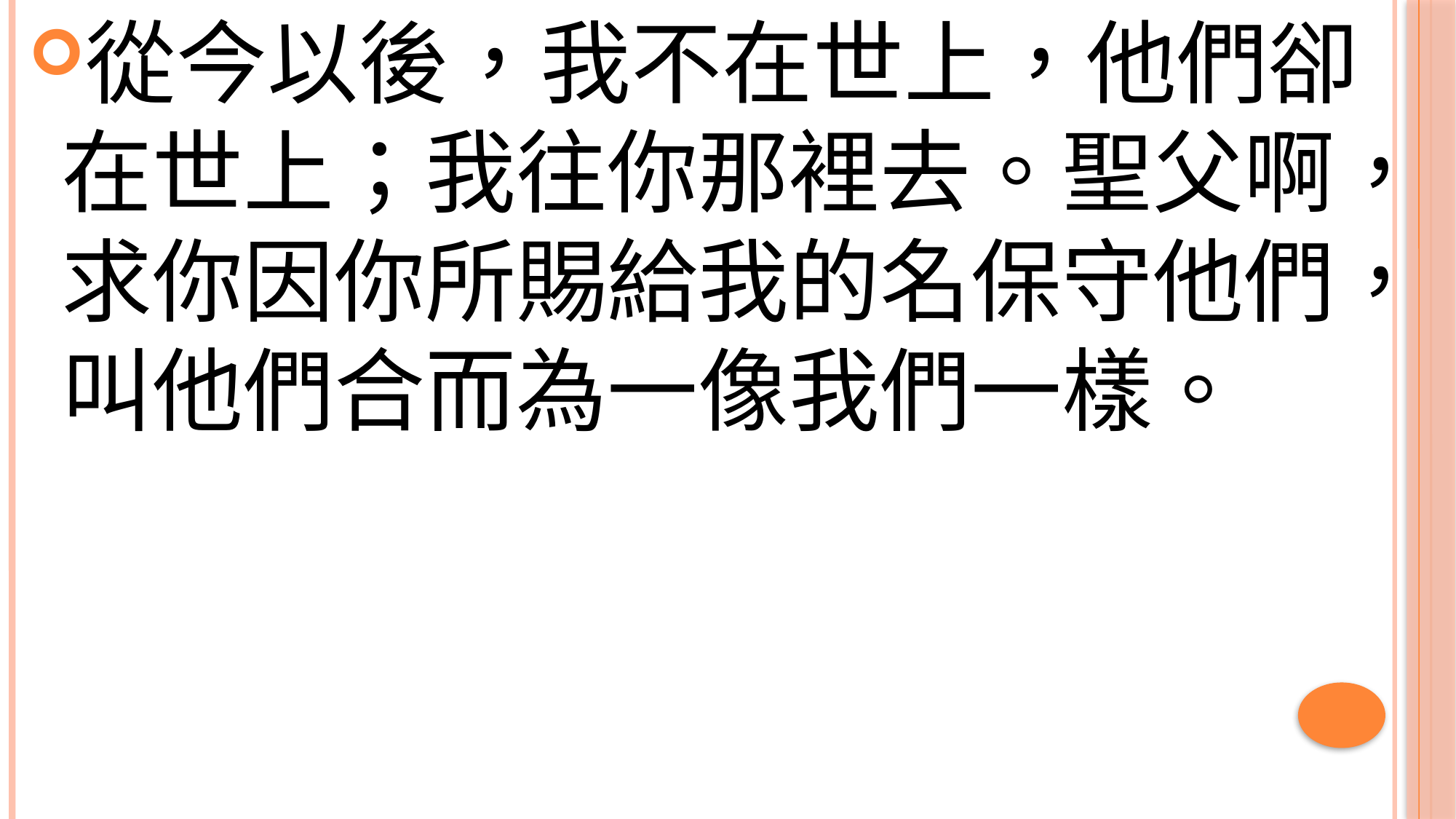

從今以後，我不在世上，他們卻在世上；我往你那裡去。聖父啊，求你因你所賜給我的名保守他們，叫他們合而為一像我們一樣。